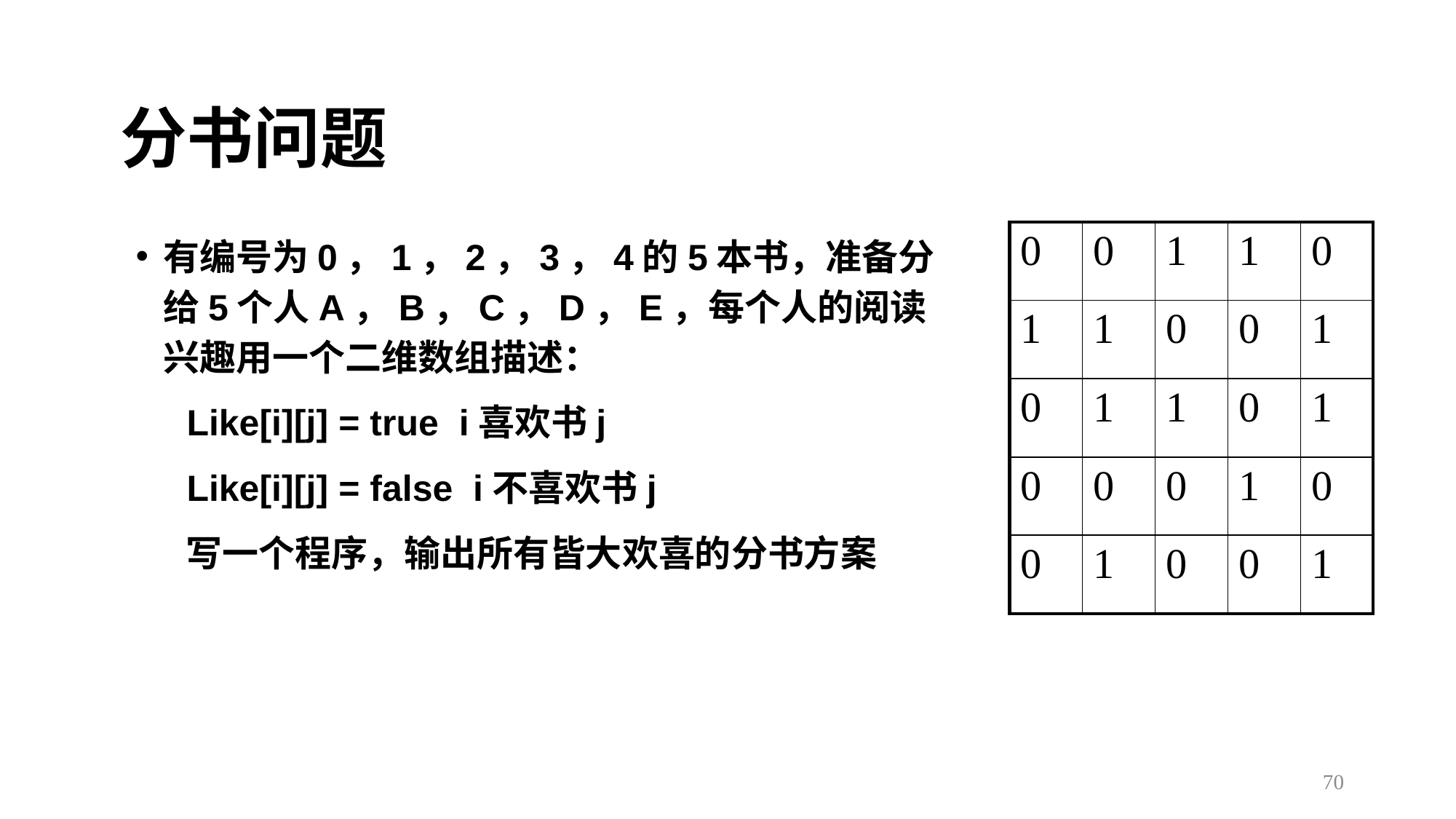

# 分书问题
有编号为0，1，2，3，4的5本书，准备分给5个人A，B，C，D，E，每个人的阅读兴趣用一个二维数组描述：
     Like[i][j] = true  i喜欢书j
     Like[i][j] = false  i不喜欢书j
     写一个程序，输出所有皆大欢喜的分书方案
| 0 | 0 | 1 | 1 | 0 |
| --- | --- | --- | --- | --- |
| 1 | 1 | 0 | 0 | 1 |
| 0 | 1 | 1 | 0 | 1 |
| 0 | 0 | 0 | 1 | 0 |
| 0 | 1 | 0 | 0 | 1 |
70